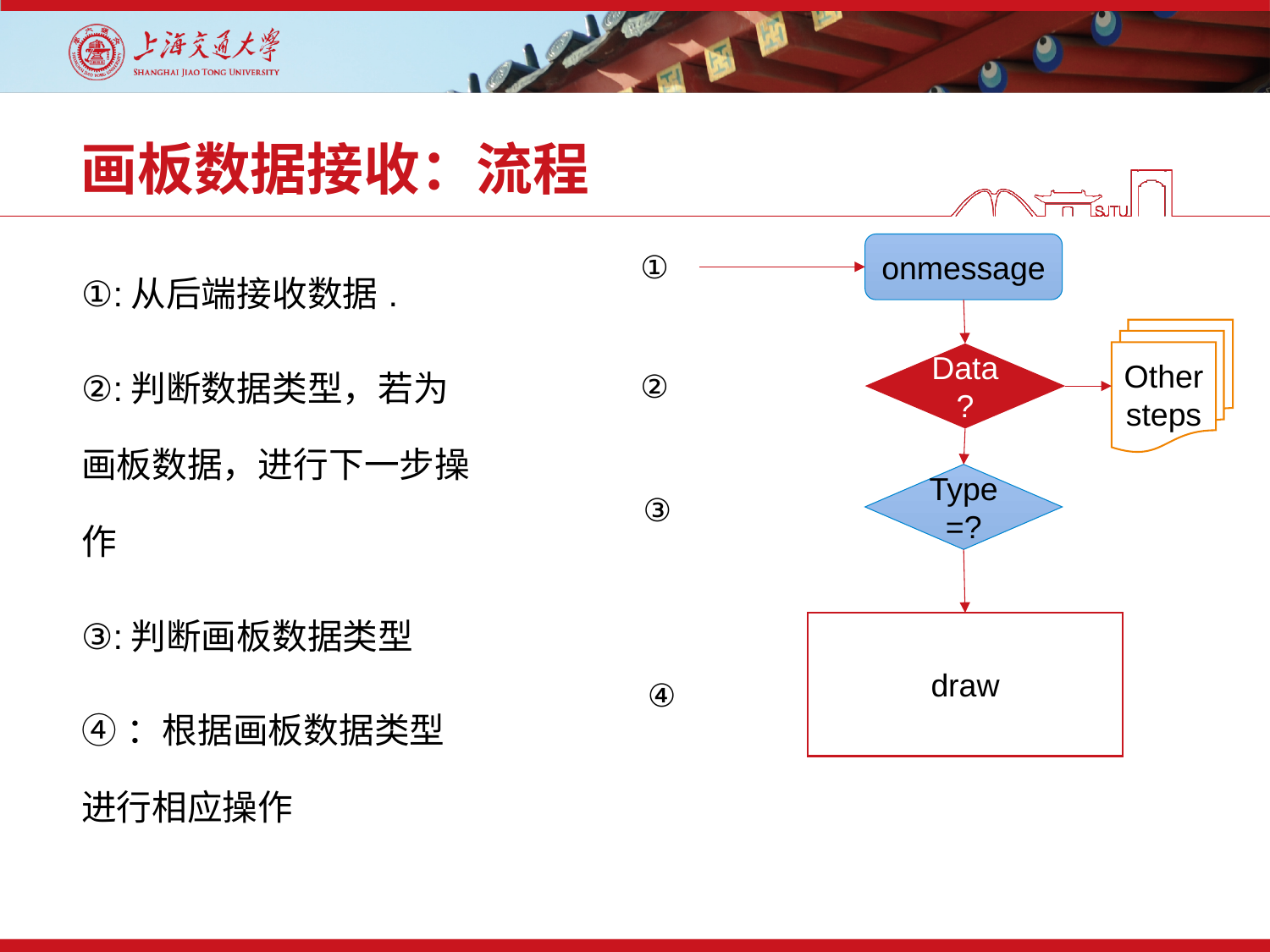

# 画板数据接收：流程
①:从后端接收数据.
②:判断数据类型，若为画板数据，进行下一步操作
③:判断画板数据类型
④：根据画板数据类型进行相应操作

onmessage
①
Other steps
Data?
②
Type=?
③
draw
④